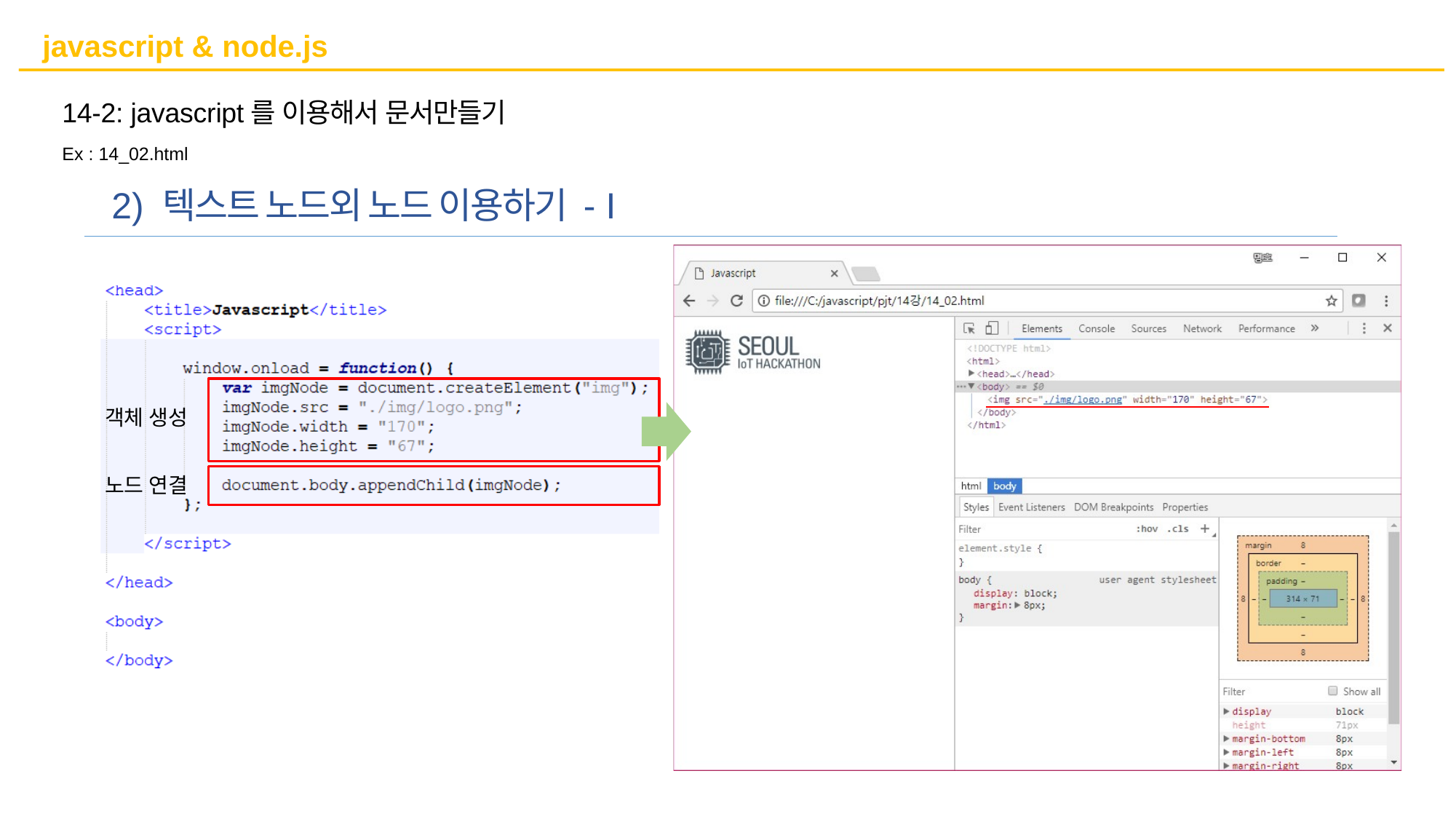

# javascript & node.js

14-2: javascript를 이용해서 문서만들기
Ex : 14_02.html
2) 텍스트 노드외 노드 이용하기 - I

객체 생성

노드 연결